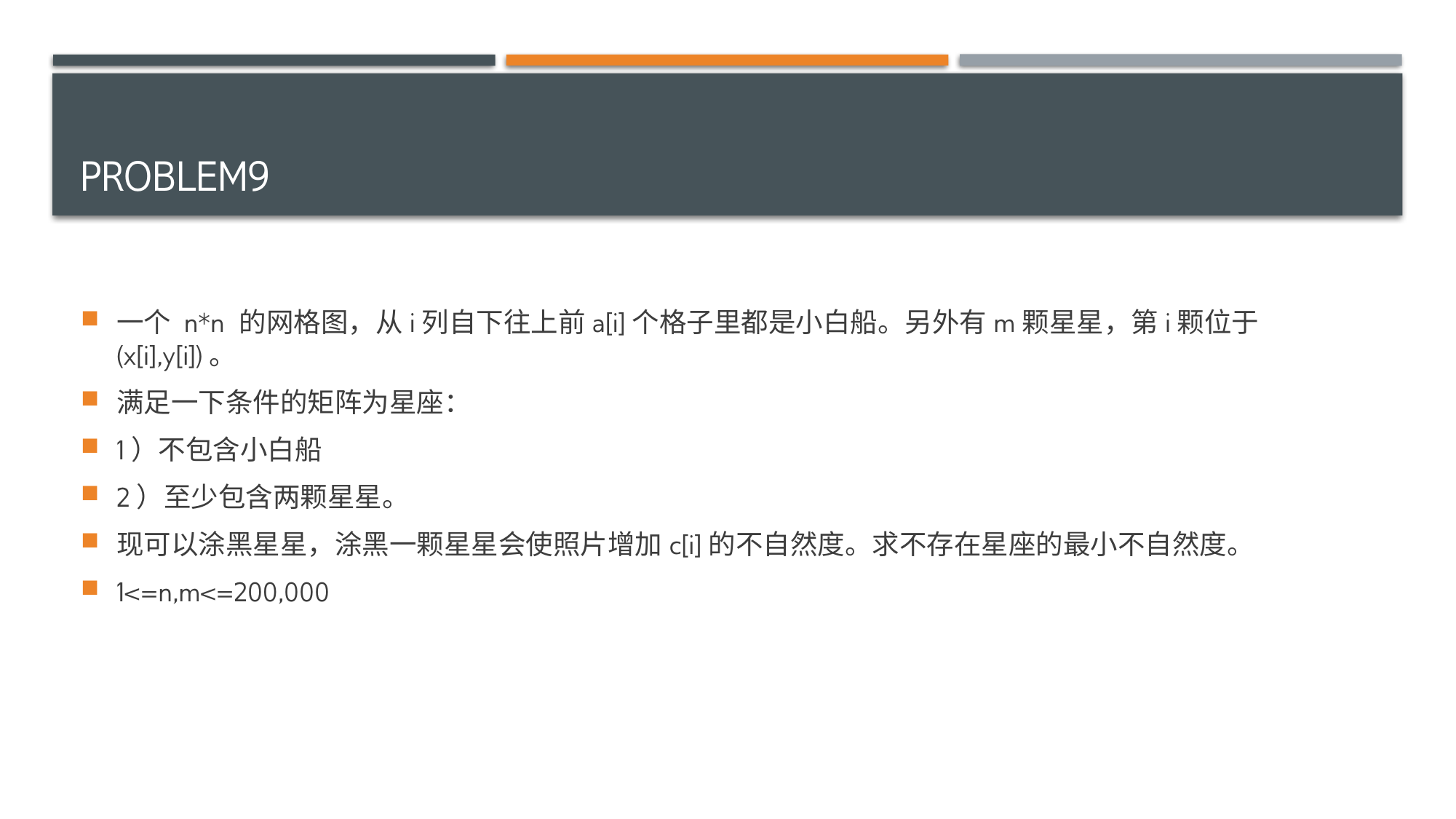

# PROBLEM9
一个 n*n 的网格图，从i列自下往上前a[i]个格子里都是小白船。另外有m颗星星，第i颗位于(x[i],y[i])。
满足一下条件的矩阵为星座：
1）不包含小白船
2）至少包含两颗星星。
现可以涂黑星星，涂黑一颗星星会使照片增加c[i]的不自然度。求不存在星座的最小不自然度。
1<=n,m<=200,000